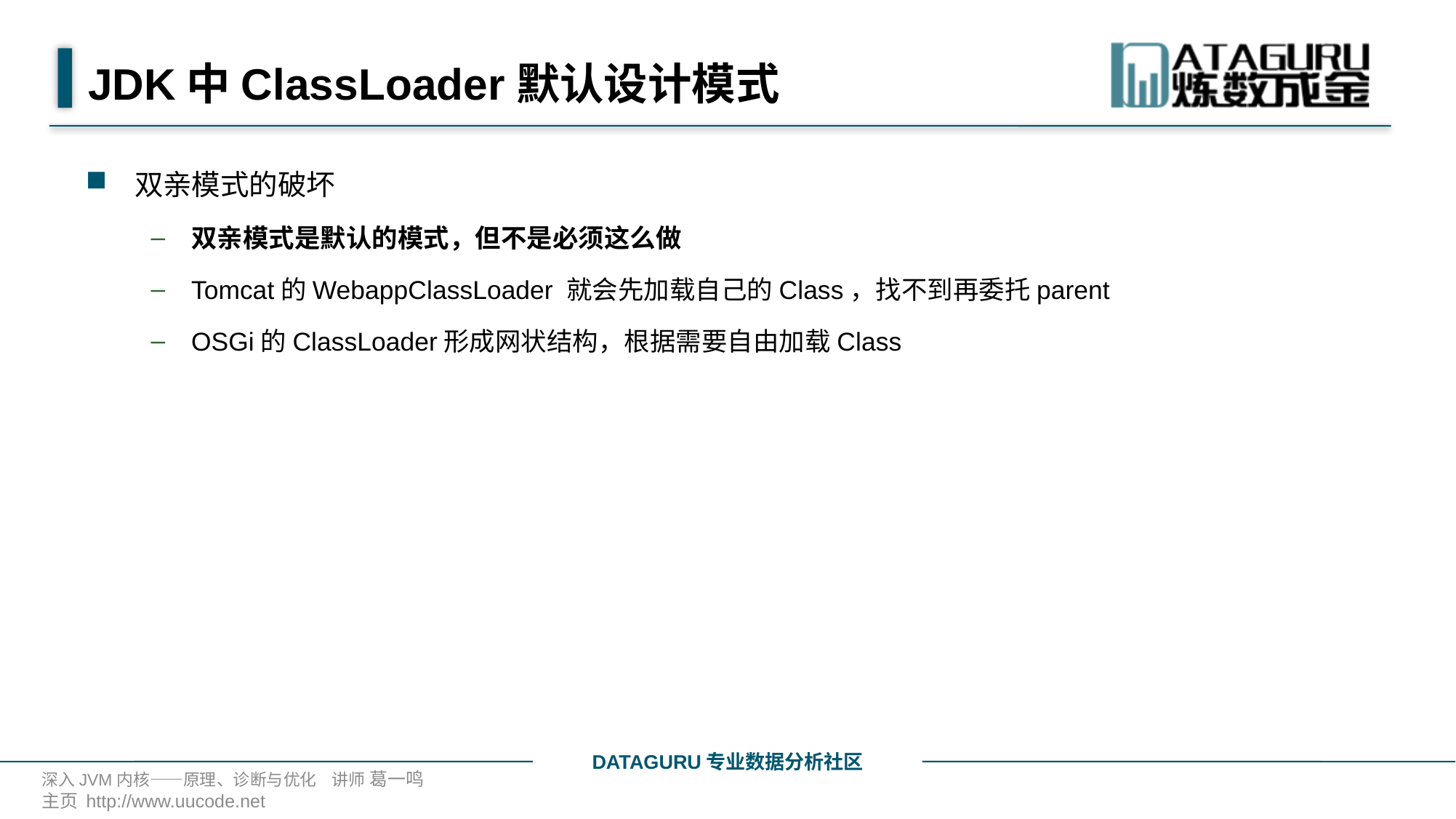

# JDK中ClassLoader默认设计模式
双亲模式的破坏
双亲模式是默认的模式，但不是必须这么做
Tomcat的WebappClassLoader 就会先加载自己的Class，找不到再委托parent
OSGi的ClassLoader形成网状结构，根据需要自由加载Class